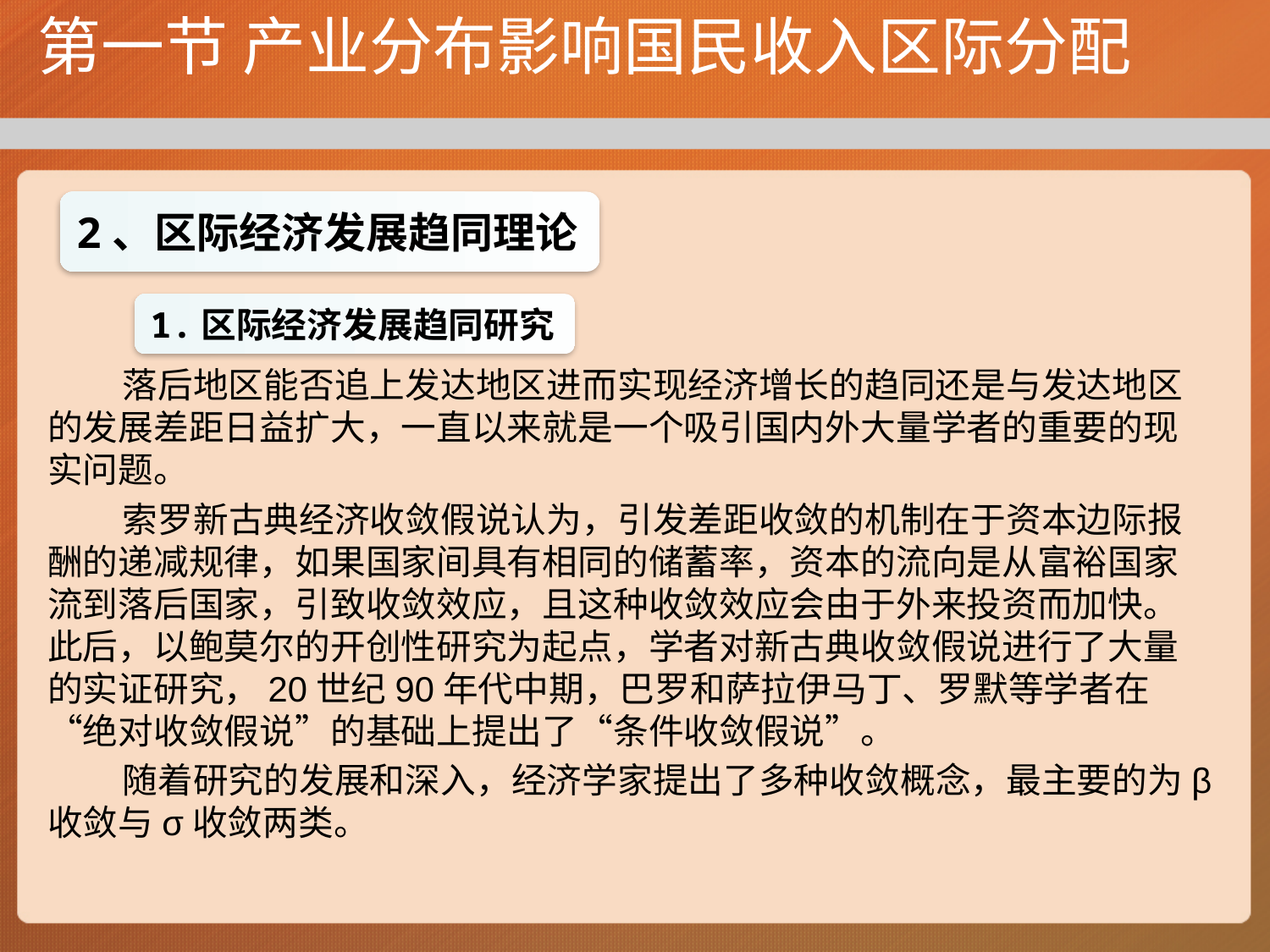

# 第一节 产业分布影响国民收入区际分配

落后地区能否追上发达地区进而实现经济增长的趋同还是与发达地区的发展差距日益扩大，一直以来就是一个吸引国内外大量学者的重要的现实问题。
索罗新古典经济收敛假说认为，引发差距收敛的机制在于资本边际报酬的递减规律，如果国家间具有相同的储蓄率，资本的流向是从富裕国家流到落后国家，引致收敛效应，且这种收敛效应会由于外来投资而加快。此后，以鲍莫尔的开创性研究为起点，学者对新古典收敛假说进行了大量的实证研究，20世纪90年代中期，巴罗和萨拉伊马丁、罗默等学者在“绝对收敛假说”的基础上提出了“条件收敛假说”。
随着研究的发展和深入，经济学家提出了多种收敛概念，最主要的为β收敛与σ收敛两类。

2、区际经济发展趋同理论
1.区际经济发展趋同研究